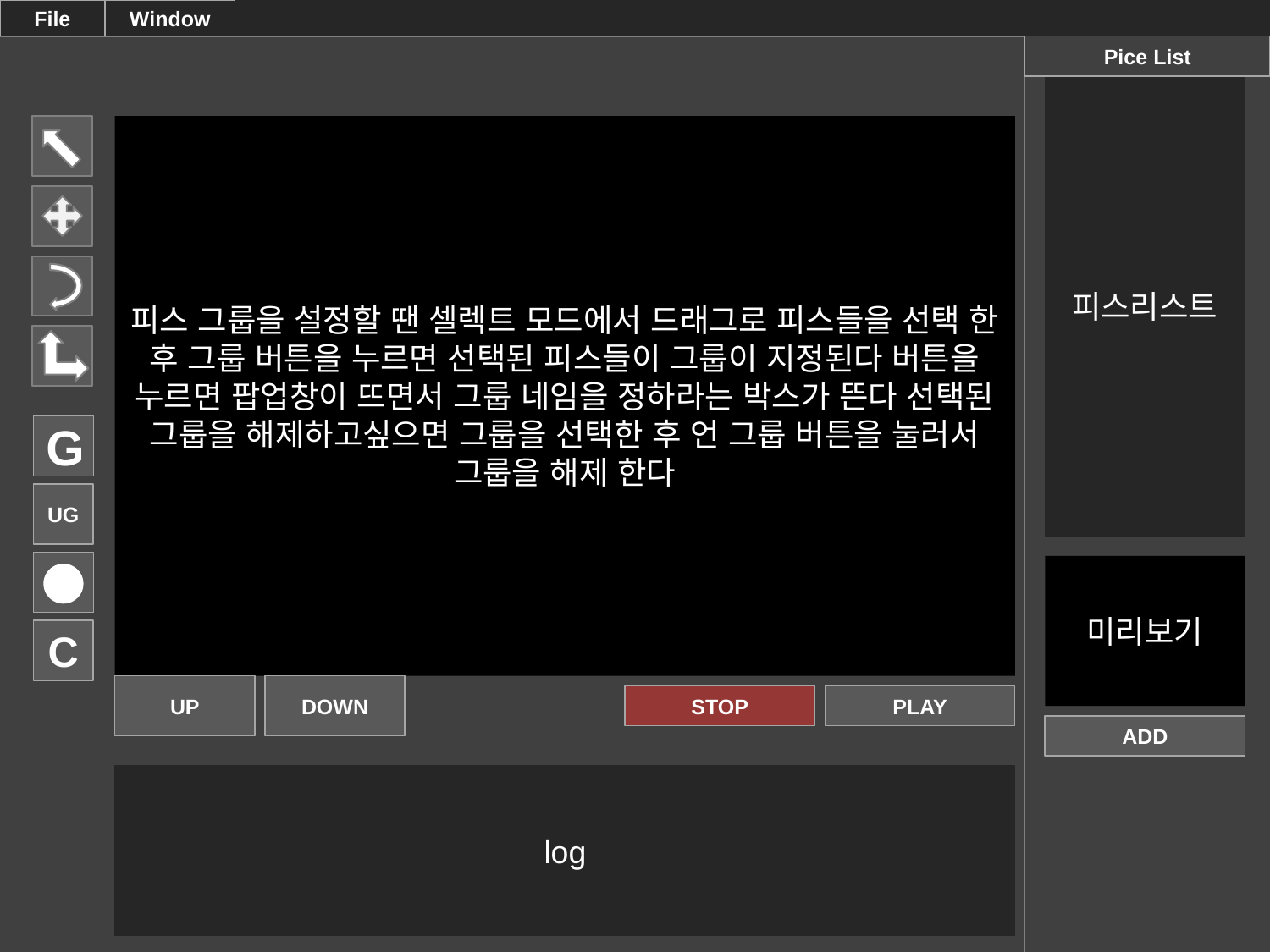

File
Window
Pice List
피스리스트

피스 그룹을 설정할 땐 셀렉트 모드에서 드래그로 피스들을 선택 한 후 그룹 버튼을 누르면 선택된 피스들이 그룹이 지정된다 버튼을 누르면 팝업창이 뜨면서 그룹 네임을 정하라는 박스가 뜬다 선택된 그룹을 해제하고싶으면 그룹을 선택한 후 언 그룹 버튼을 눌러서 그룹을 해제 한다
G
UG

미리보기

C
UP
DOWN
STOP
PLAY
ADD
log